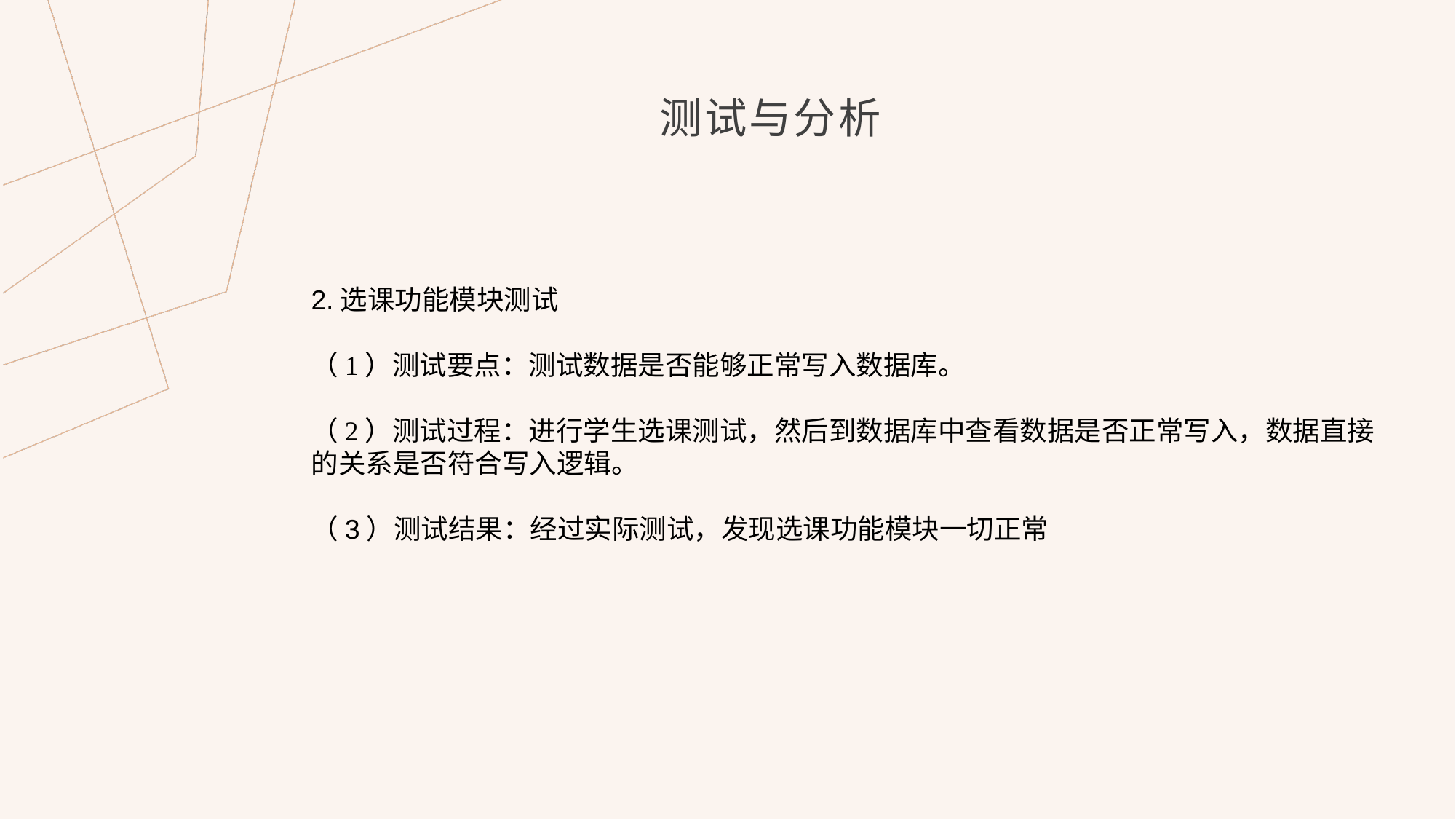

# 测试与分析
2.选课功能模块测试

（1）测试要点：测试数据是否能够正常写入数据库。

（2）测试过程：进行学生选课测试，然后到数据库中查看数据是否正常写入，数据直接的关系是否符合写入逻辑。

（3）测试结果：经过实际测试，发现选课功能模块一切正常